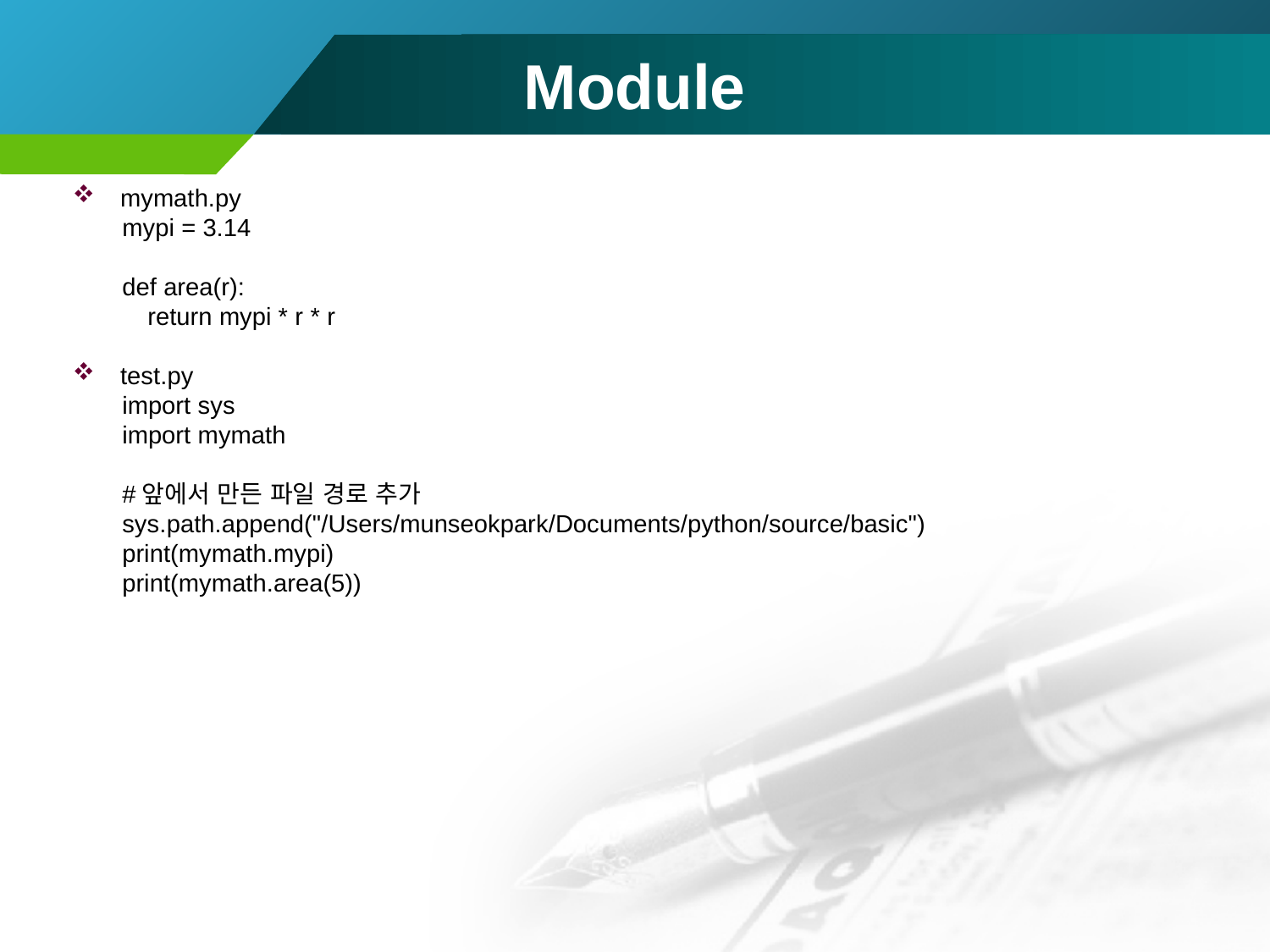

# Module
mymath.py
mypi = 3.14

def area(r):
	return mypi * r * r

test.py
﻿import sys
import mymath

#앞에서 만든 파일 경로 추가
sys.path.append("/Users/munseokpark/Documents/python/source/basic")
print(mymath.mypi)
print(mymath.area(5))